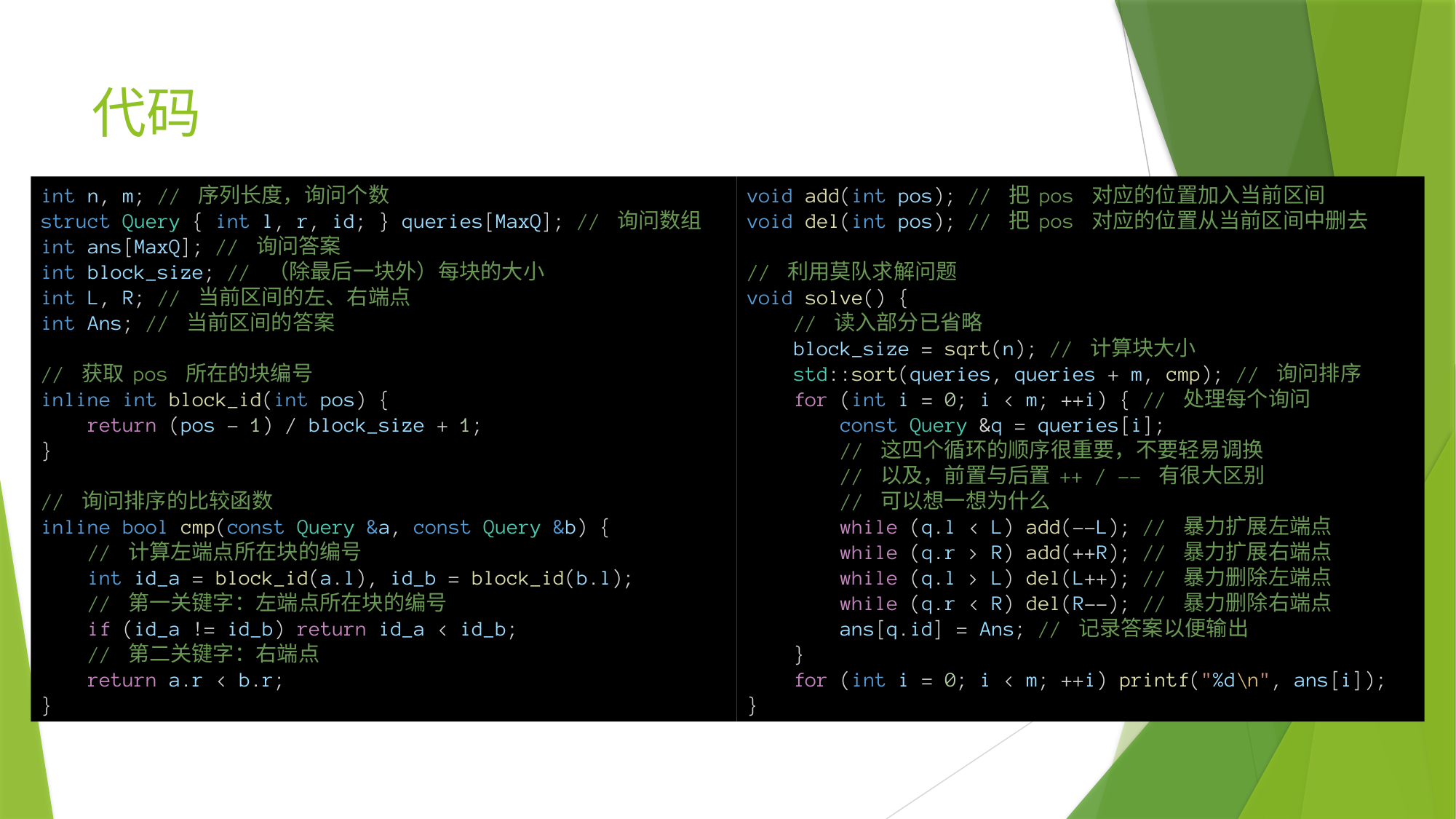

# 代码
int n, m; // 序列长度，询问个数
struct Query { int l, r, id; } queries[MaxQ]; // 询问数组
int ans[MaxQ]; // 询问答案
int block_size; // （除最后一块外）每块的大小
int L, R; // 当前区间的左、右端点
int Ans; // 当前区间的答案
// 获取 pos 所在的块编号
inline int block_id(int pos) {
    return (pos - 1) / block_size + 1;
}
// 询问排序的比较函数
inline bool cmp(const Query &a, const Query &b) {
    // 计算左端点所在块的编号
    int id_a = block_id(a.l), id_b = block_id(b.l);
    // 第一关键字：左端点所在块的编号
    if (id_a != id_b) return id_a < id_b;
    // 第二关键字：右端点
    return a.r < b.r;
}
void add(int pos); // 把 pos 对应的位置加入当前区间
void del(int pos); // 把 pos 对应的位置从当前区间中删去

// 利用莫队求解问题
void solve() {
    // 读入部分已省略
    block_size = sqrt(n); // 计算块大小
    std::sort(queries, queries + m, cmp); // 询问排序
    for (int i = 0; i < m; ++i) { // 处理每个询问
        const Query &q = queries[i];
        // 这四个循环的顺序很重要，不要轻易调换
        // 以及，前置与后置 ++ / -- 有很大区别
        // 可以想一想为什么
        while (q.l < L) add(--L); // 暴力扩展左端点
        while (q.r > R) add(++R); // 暴力扩展右端点
        while (q.l > L) del(L++); // 暴力删除左端点
        while (q.r < R) del(R--); // 暴力删除右端点
        ans[q.id] = Ans; // 记录答案以便输出
    }
    for (int i = 0; i < m; ++i) printf("%d\n", ans[i]);
}